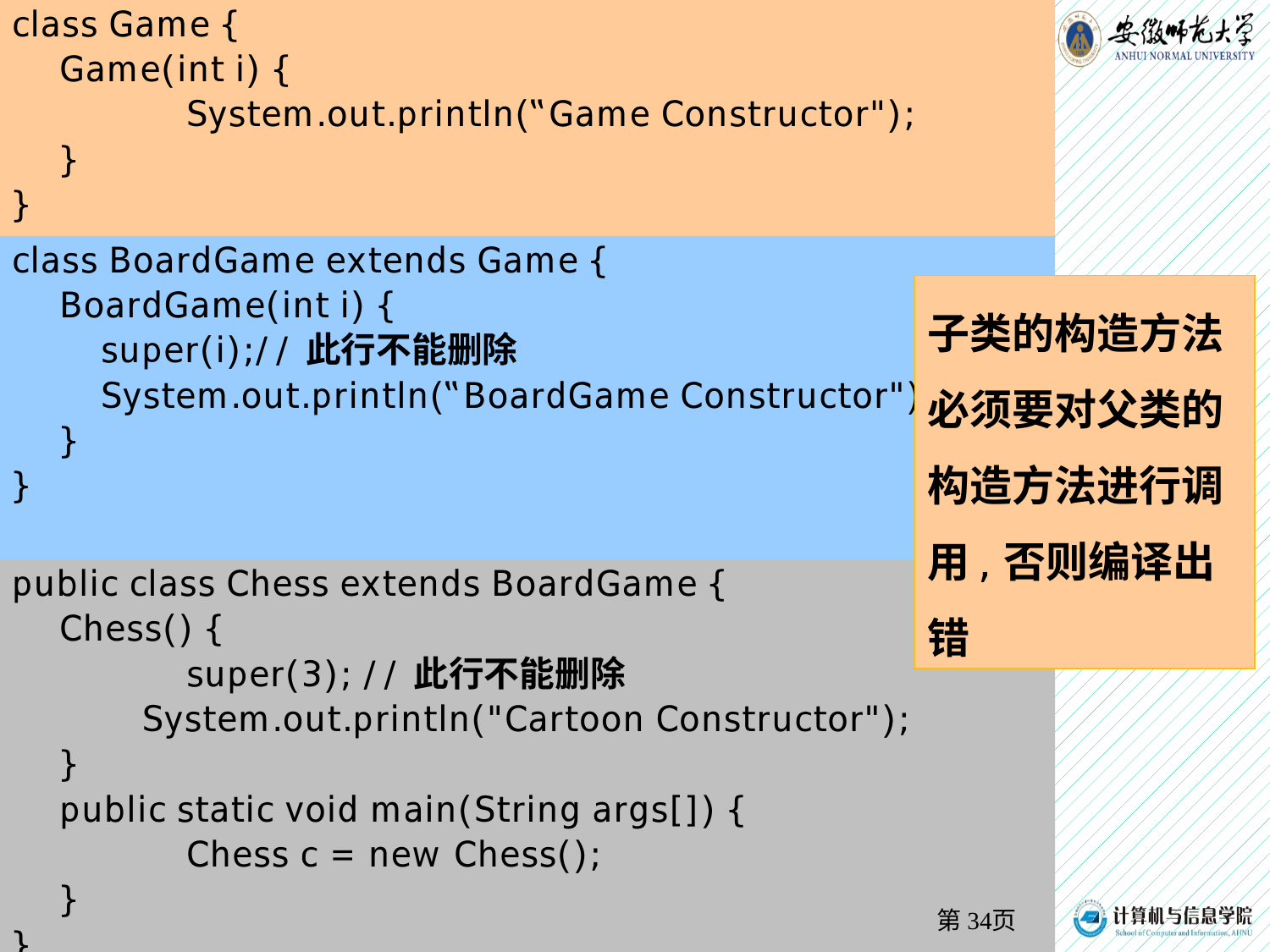

class Game {
	Game(int i) {
		System.out.println(“Game Constructor");
	}
}
# 类的继承
再谈继承中的构造方法
class BoardGame extends Game {
	BoardGame(int i) {
	    super(i);//此行不能删除
	    System.out.println(“BoardGame Constructor");
	}
}
子类的构造方法必须要对父类的
构造方法进行调用,否则编译出错
public class Chess extends BoardGame {
	Chess() {
		super(3); //此行不能删除
	        System.out.println("Cartoon Constructor");
	}
	public static void main(String args[]) {
		Chess c = new Chess();
	}
}
第34页